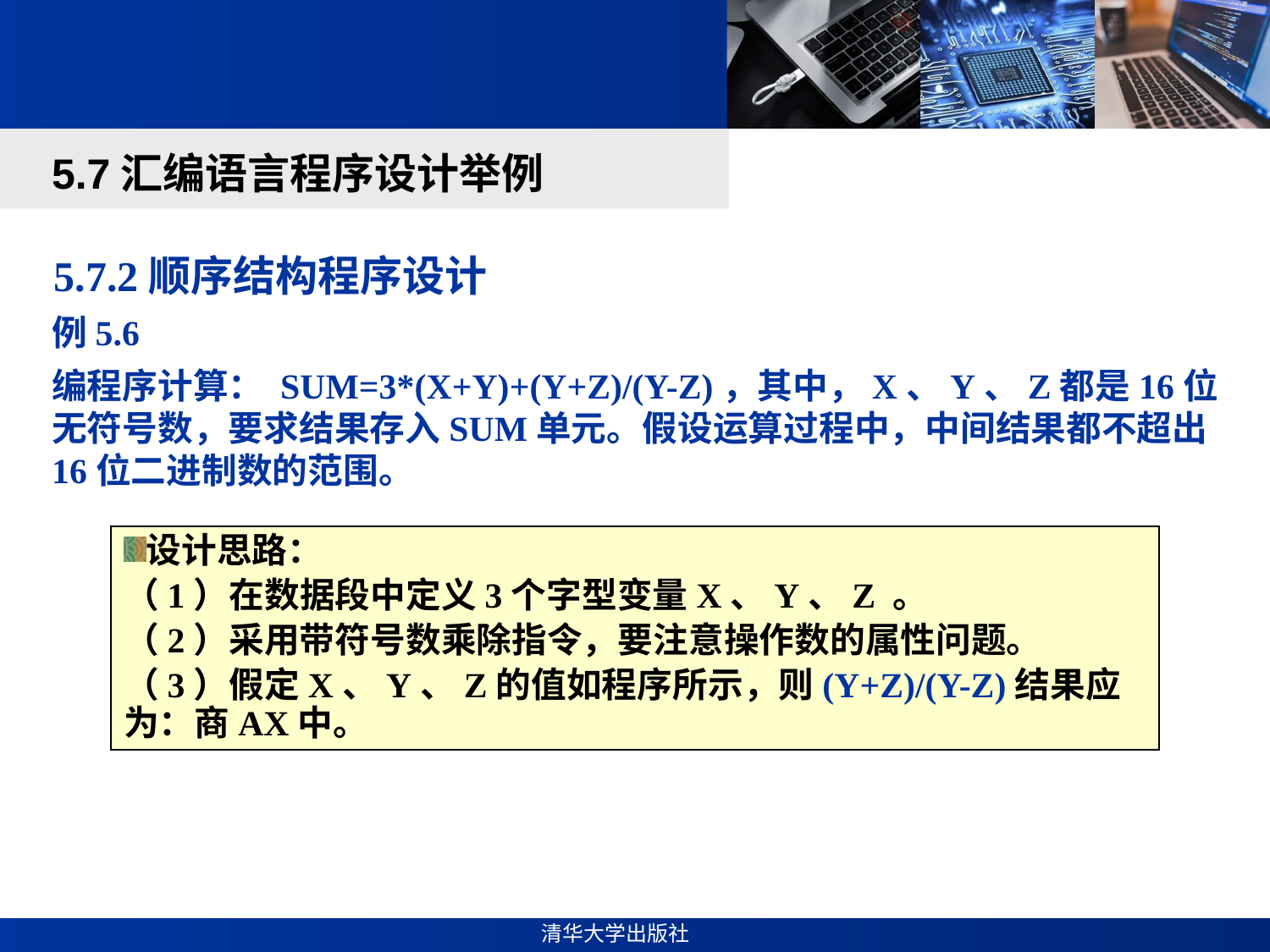

#
5.7汇编语言程序设计举例

5.7.2顺序结构程序设计
例5.6
编程序计算： SUM=3*(X+Y)+(Y+Z)/(Y-Z)，其中，X、Y、Z都是16位无符号数，要求结果存入SUM单元。假设运算过程中，中间结果都不超出16位二进制数的范围。
设计思路：
（1）在数据段中定义3个字型变量X、Y、Z 。
（2）采用带符号数乘除指令，要注意操作数的属性问题。
（3）假定X、Y、Z的值如程序所示，则(Y+Z)/(Y-Z)结果应为：商AX中。